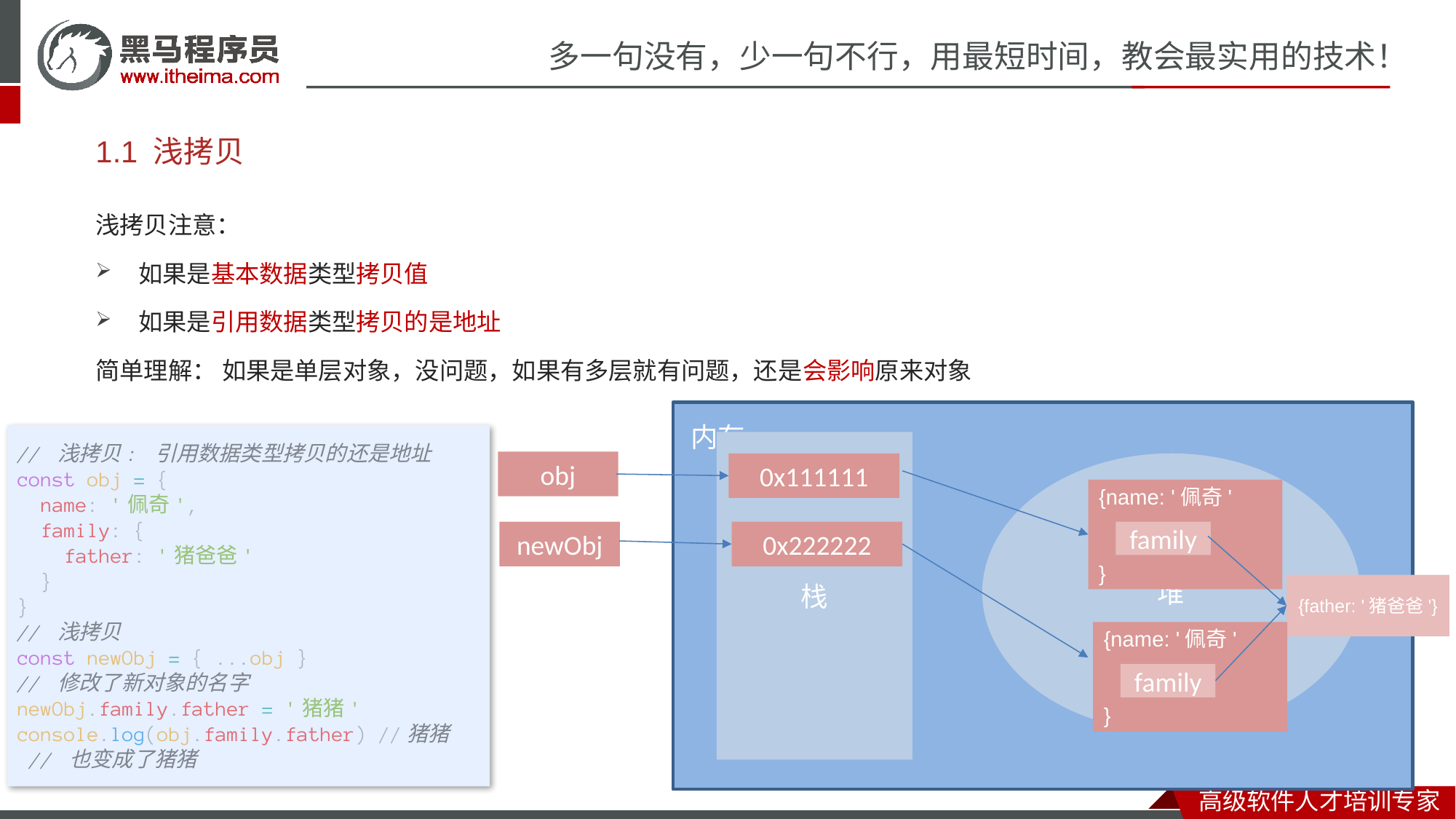

# 1.1 浅拷贝
浅拷贝注意：
如果是基本数据类型拷贝值
如果是引用数据类型拷贝的是地址
简单理解： 如果是单层对象，没问题，如果有多层就有问题，还是会影响原来对象

内存
// 浅拷贝: 引用数据类型拷贝的还是地址
const obj = {
  name: '佩奇',
  family: {
    father: '猪爸爸'
  }
}
// 浅拷贝
const newObj = { ...obj }
// 修改了新对象的名字
newObj.family.father = '猪猪'
console.log(obj.family.father) //猪猪
 // 也变成了猪猪
栈
obj
0x111111
堆
{name: '佩奇'

}
newObj
family
0x222222
{father: '猪爸爸'}
{name: '佩奇'

}
family